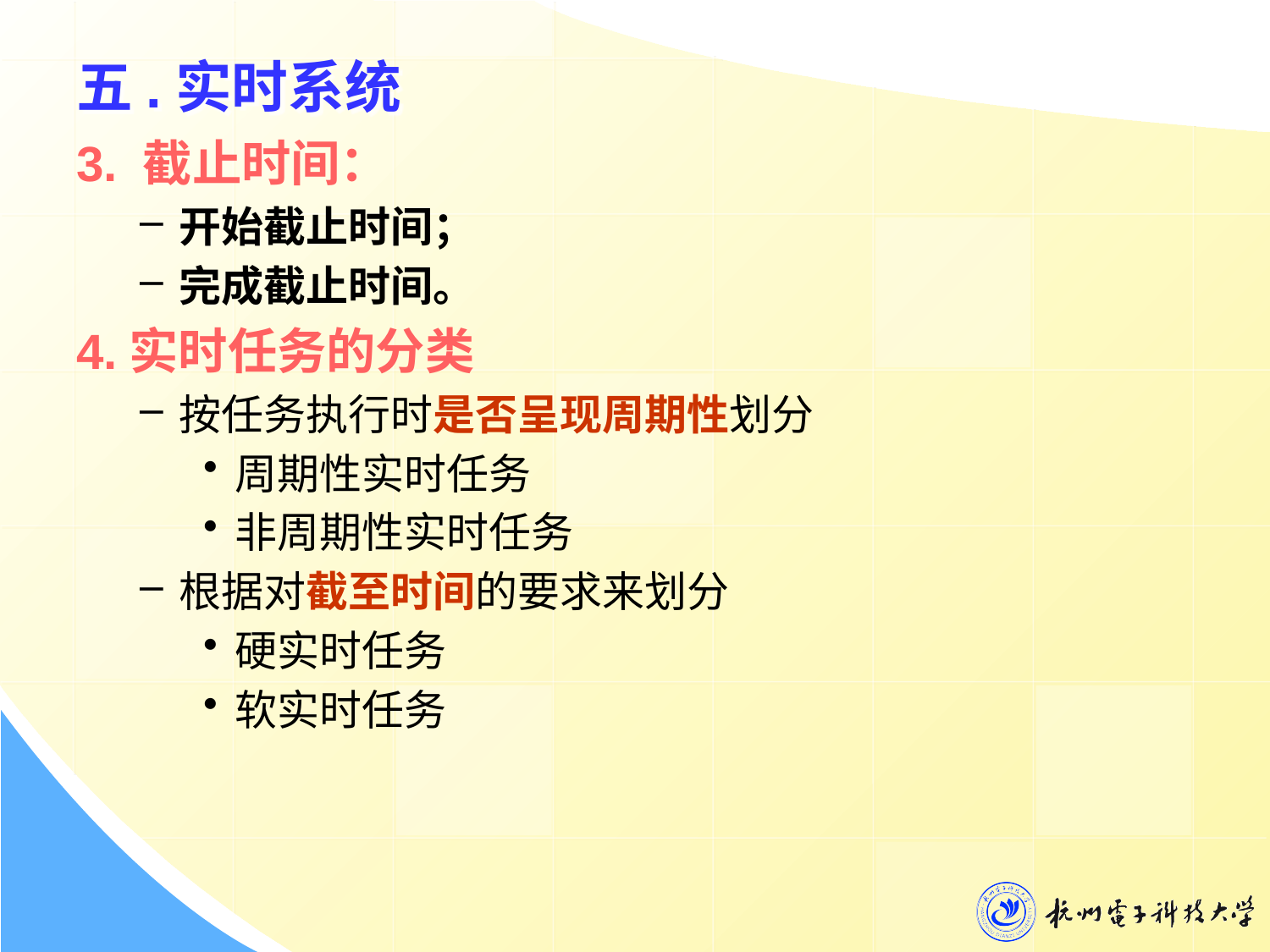

# 五.实时系统
3. 截止时间：
开始截止时间；
完成截止时间。
4.实时任务的分类
按任务执行时是否呈现周期性划分
周期性实时任务
非周期性实时任务
根据对截至时间的要求来划分
硬实时任务
软实时任务